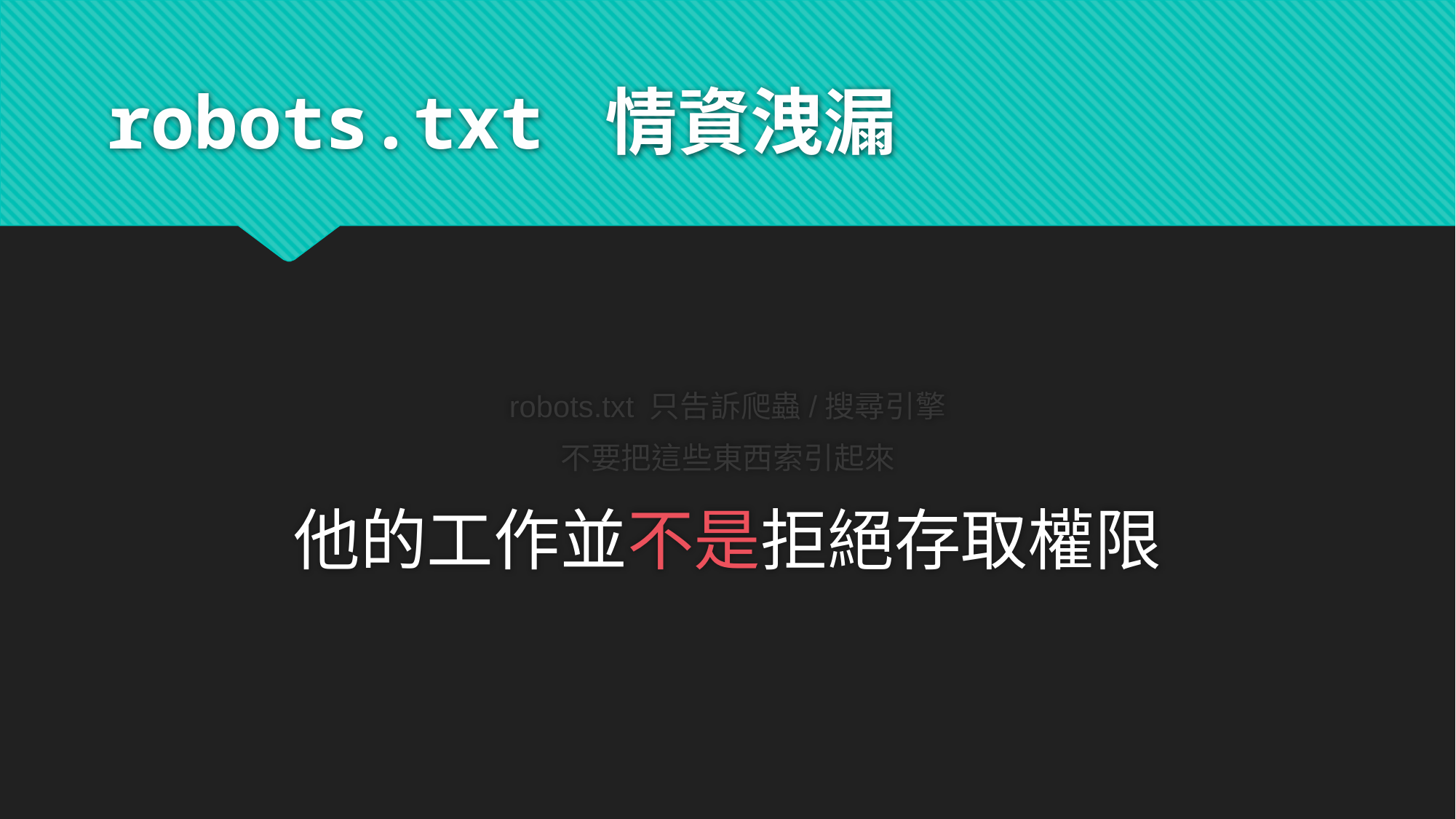

# robots.txt 情資洩漏
robots.txt 只告訴爬蟲/搜尋引擎
不要把這些東西索引起來
他的工作並不是拒絕存取權限